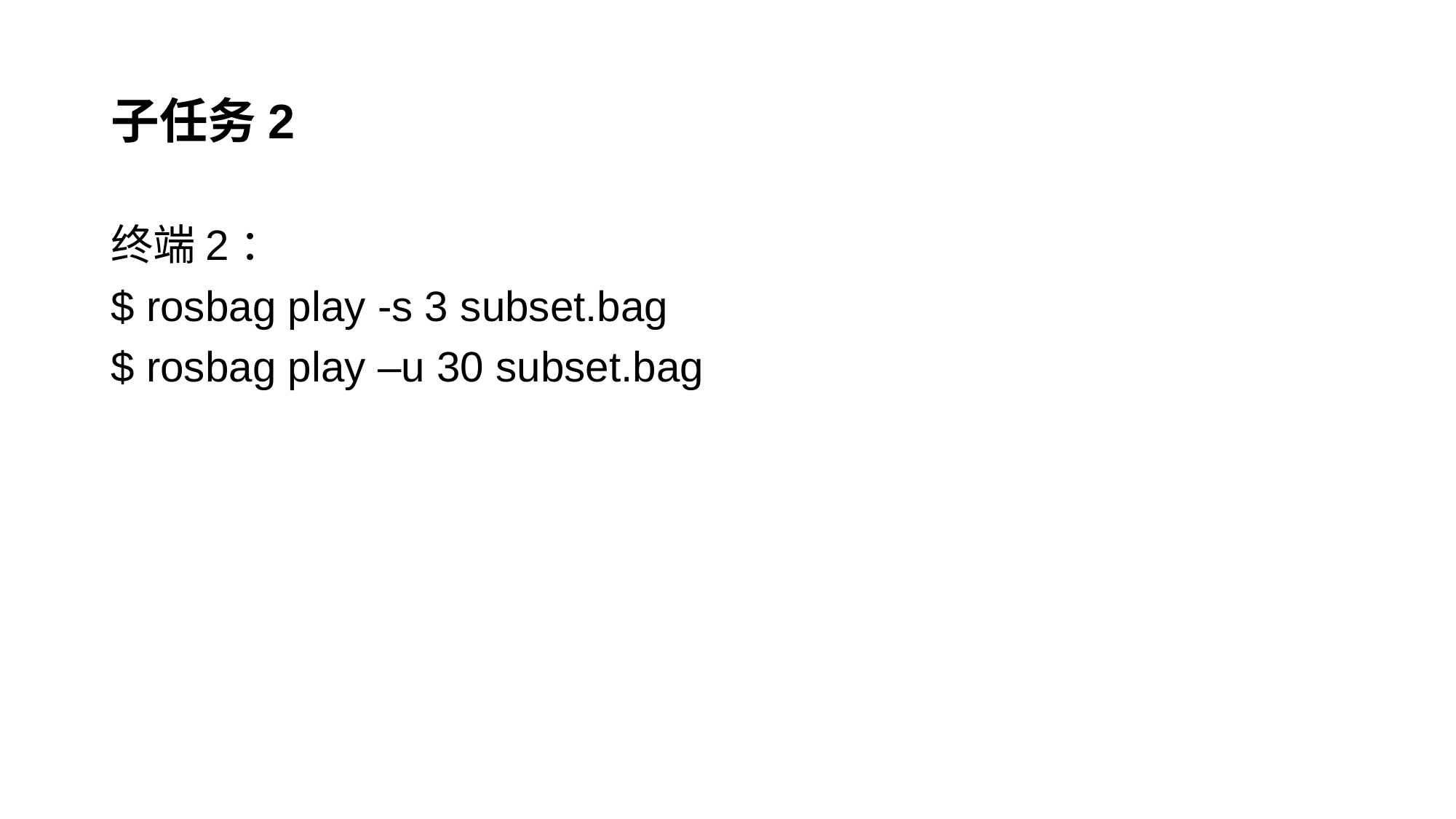

# 子任务2
终端2：
$ rosbag play -s 3 subset.bag
$ rosbag play –u 30 subset.bag